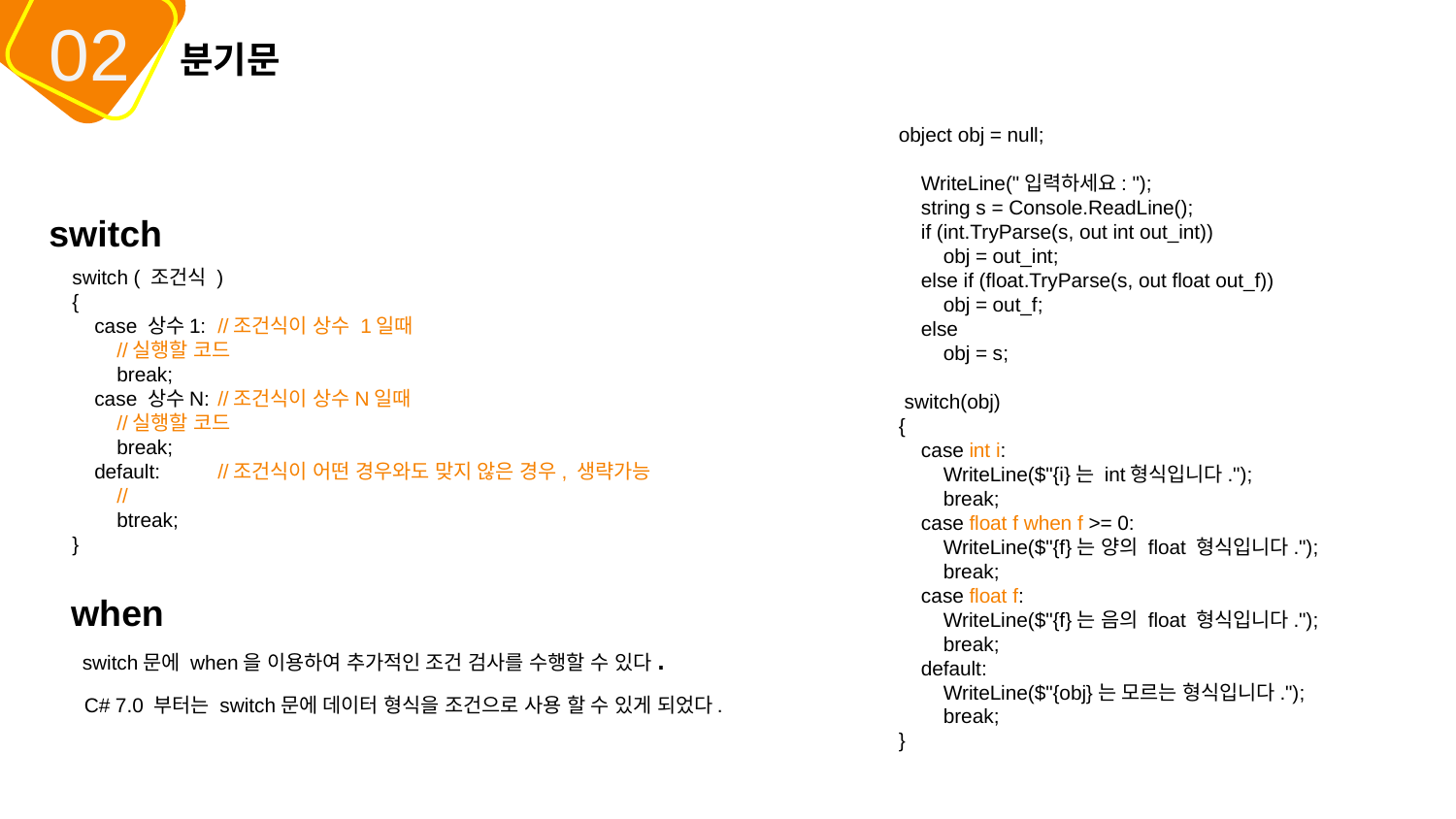

02
분기문
object obj = null;

    WriteLine("입력하세요: ");
    string s = Console.ReadLine();
    if (int.TryParse(s, out int out_int))
        obj = out_int;
    else if (float.TryParse(s, out float out_f))
        obj = out_f;
    else
        obj = s;

 switch(obj)
{
    case int i:
        WriteLine($"{i}는 int형식입니다.");
        break;
    case float f when f >= 0:
        WriteLine($"{f}는 양의 float 형식입니다.");
        break;
    case float f:
        WriteLine($"{f}는 음의 float 형식입니다.");
        break;
    default:
        WriteLine($"{obj}는 모르는 형식입니다.");
        break;
}
switch
switch ( 조건식 )
{
    case 상수1:	//조건식이 상수 1일때
        //실행할 코드
        break;
    case 상수N:	//조건식이 상수N일때
        //실행할 코드
        break;
    default:	//조건식이 어떤 경우와도 맞지 않은 경우, 생략가능
        //
        btreak;
}
when
  switch문에 when을 이용하여 추가적인 조건 검사를 수행할 수 있다.
  C# 7.0 부터는 switch문에 데이터 형식을 조건으로 사용 할 수 있게 되었다.